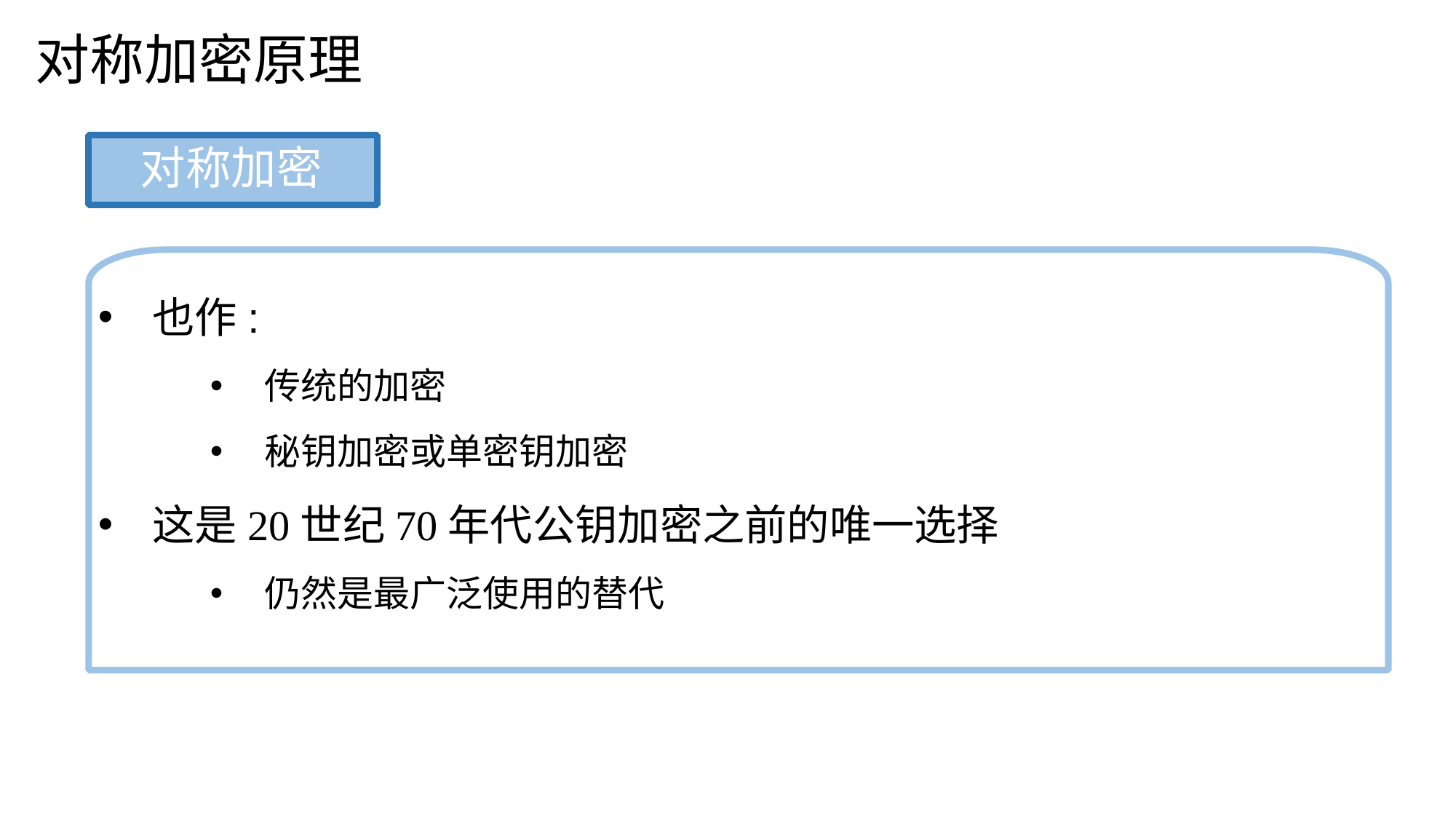

对称加密原理

对称加密
也作:
传统的加密
秘钥加密或单密钥加密
这是20世纪70年代公钥加密之前的唯一选择
仍然是最广泛使用的替代